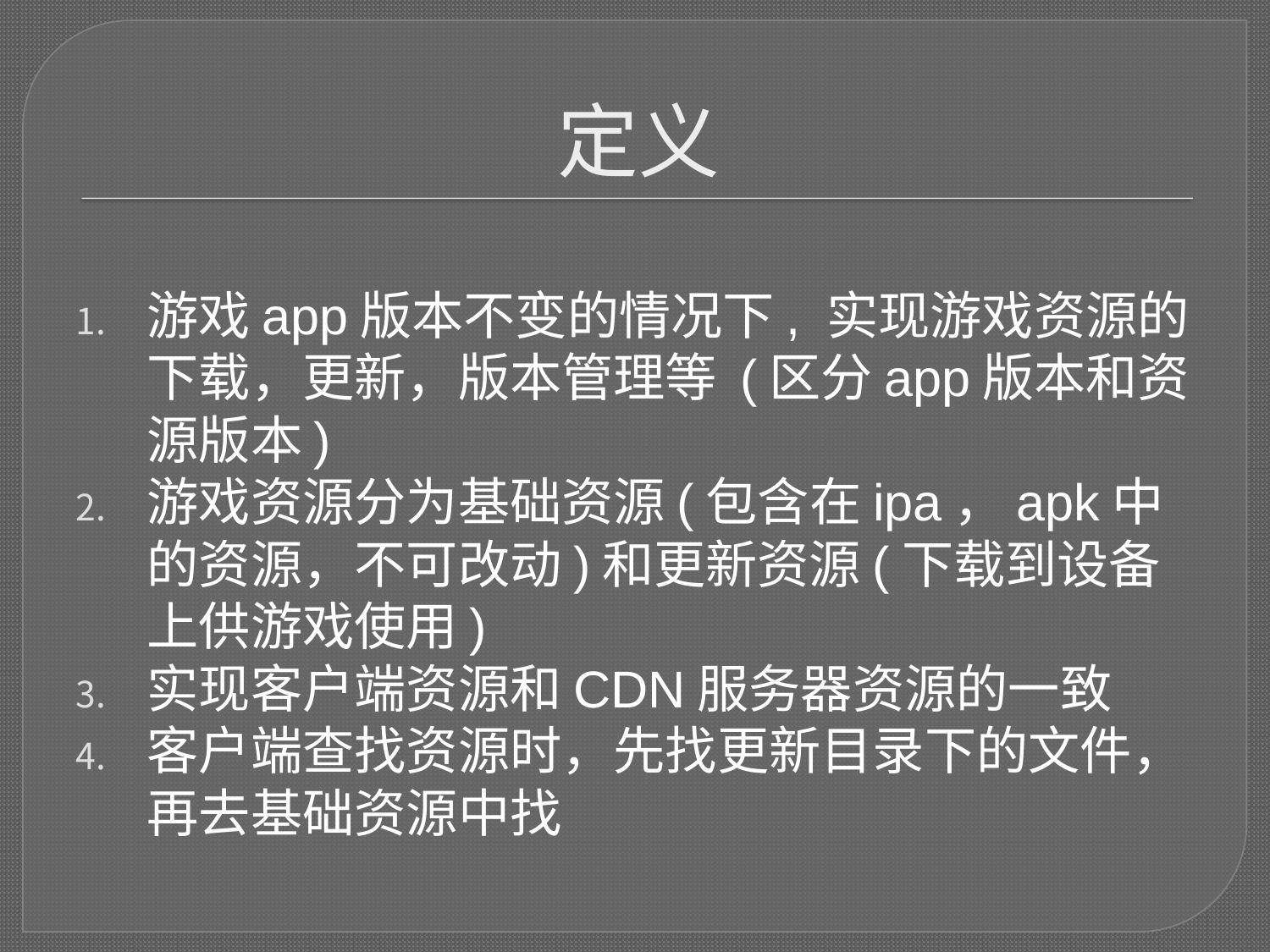

# 定义
游戏app版本不变的情况下, 实现游戏资源的下载，更新，版本管理等 (区分app版本和资源版本)
游戏资源分为基础资源(包含在ipa，apk中的资源，不可改动)和更新资源(下载到设备上供游戏使用)
实现客户端资源和CDN服务器资源的一致
客户端查找资源时，先找更新目录下的文件，再去基础资源中找